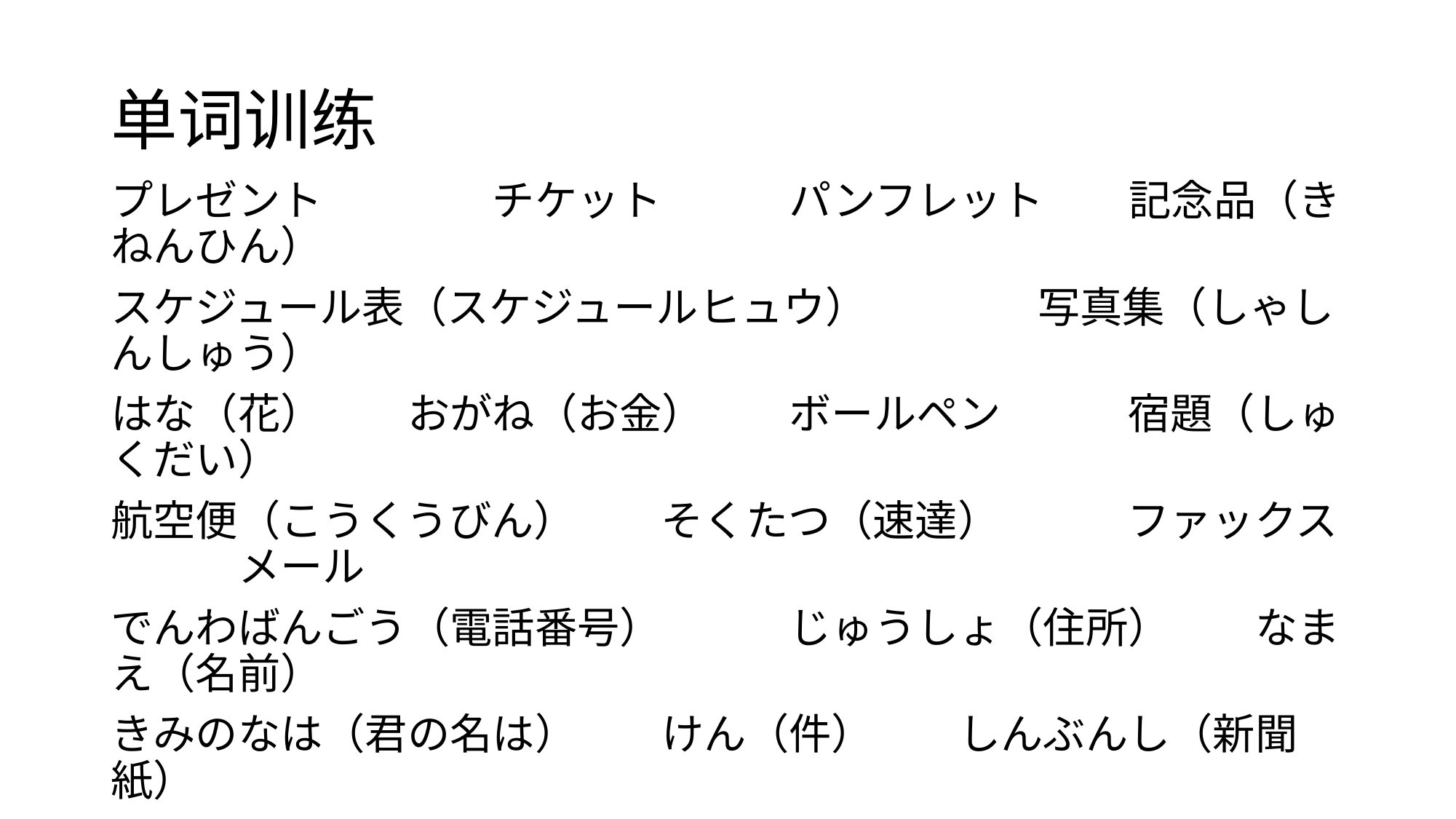

# 单词训练
プレゼント　　　　チケット　　　パンフレット　　記念品（きねんひん）
スケジュール表（スケジュールヒュウ）　　　　写真集（しゃしんしゅう）
はな（花）　　おがね（お金）　　ボールペン　　　宿題（しゅくだい）
航空便（こうくうびん）　　そくたつ（速達）　　　ファックス　　　メール
でんわばんごう（電話番号）　　　じゅうしょ（住所）　　なまえ（名前）
きみのなは（君の名は）　　けん（件）　　しんぶんし（新聞紙）
かみひこうき（紙飛行機）　　　　チョコレート　　　　アイスクリーム
こむぎこ（小麦粉）　　はし（箸）
スプーン　　お兄さん（おにいさん）　　あにき（兄貴）
かんこくご（韓国語）　　　ゆうがた（夕方）